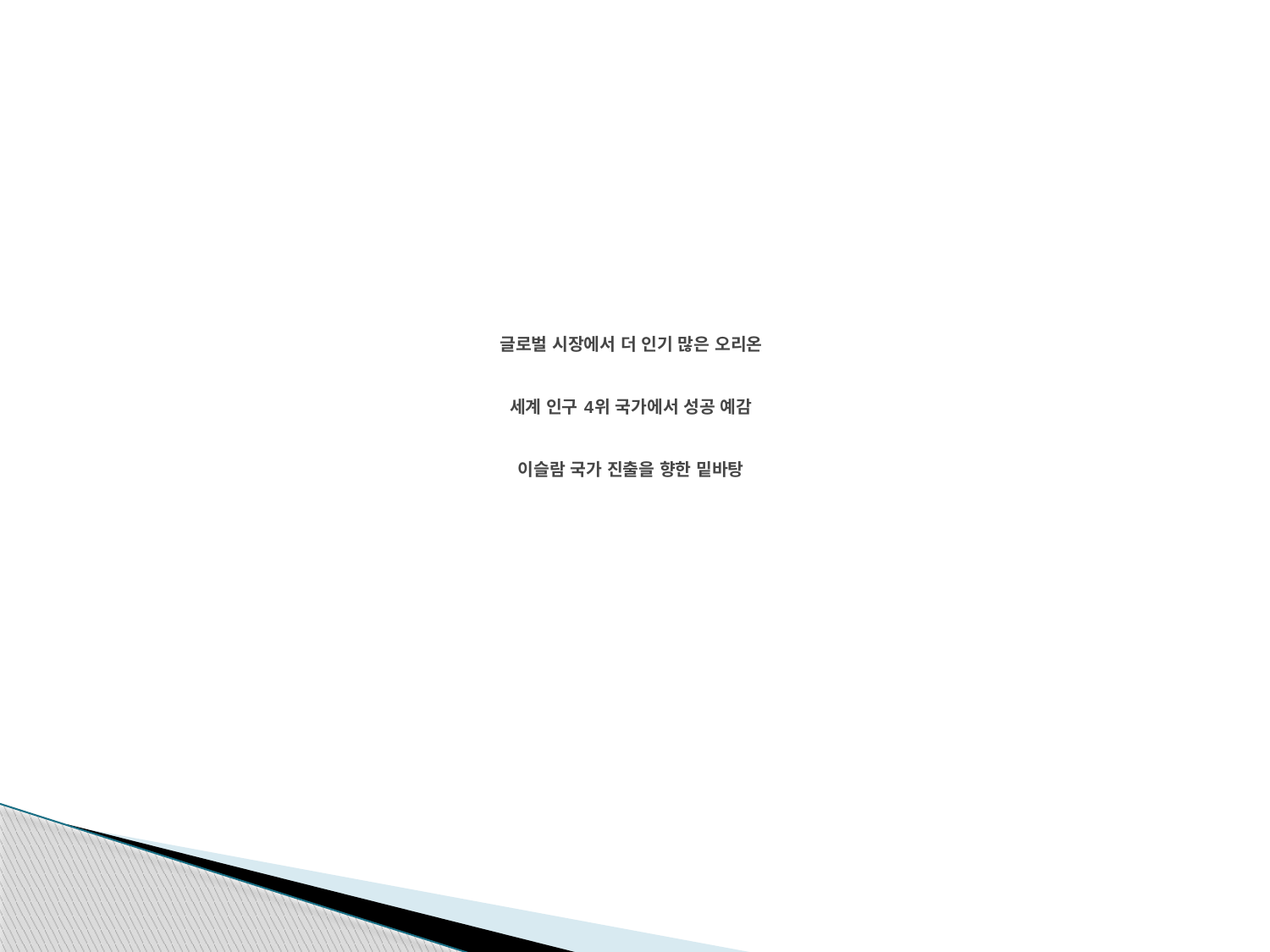

# 글로벌 시장에서 더 인기 많은 오리온 세계 인구 4위 국가에서 성공 예감 이슬람 국가 진출을 향한 밑바탕